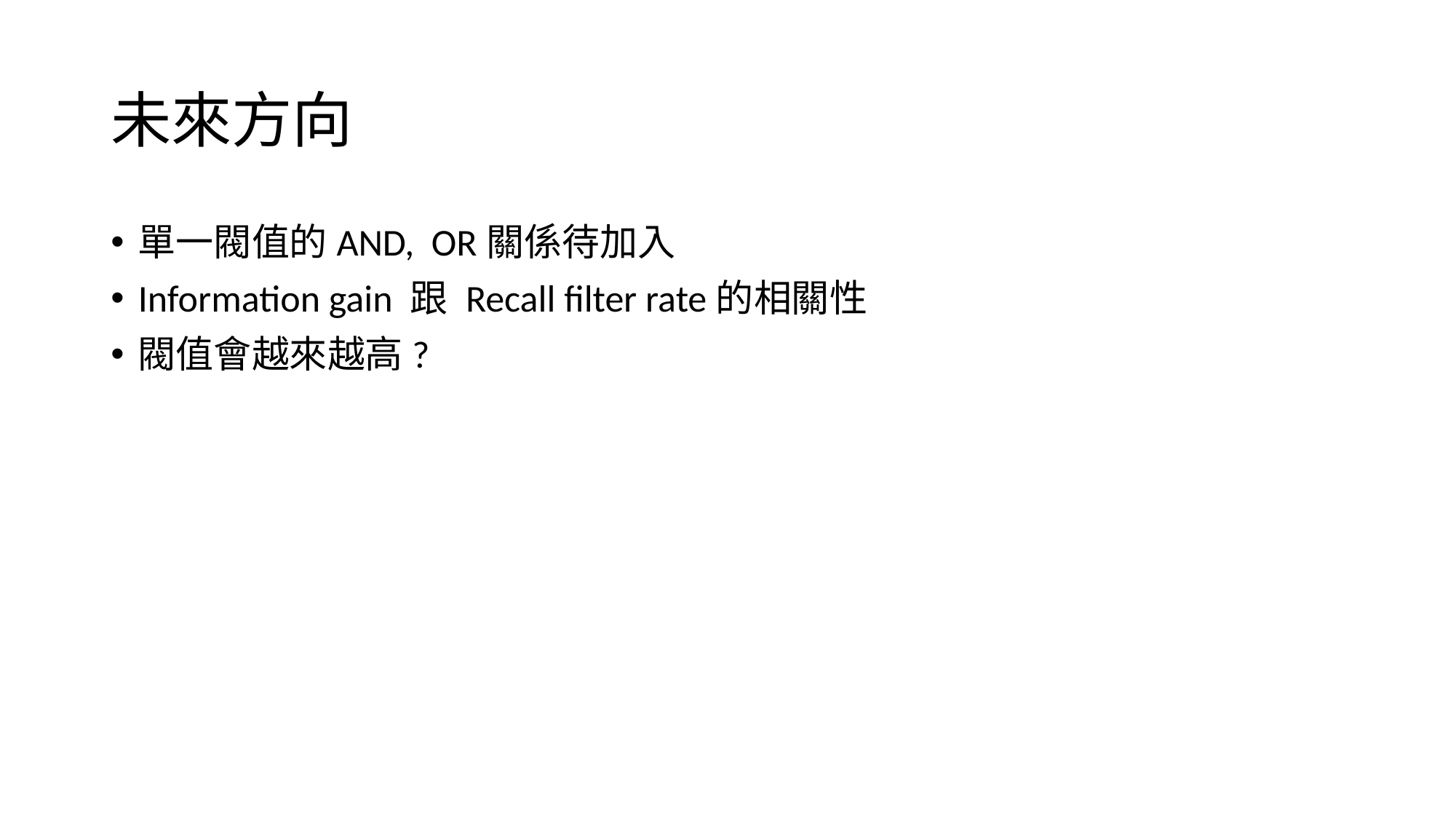

# 未來方向
單一閥值的AND,  OR關係待加入
Information gain 跟 Recall filter rate的相關性
閥值會越來越高?